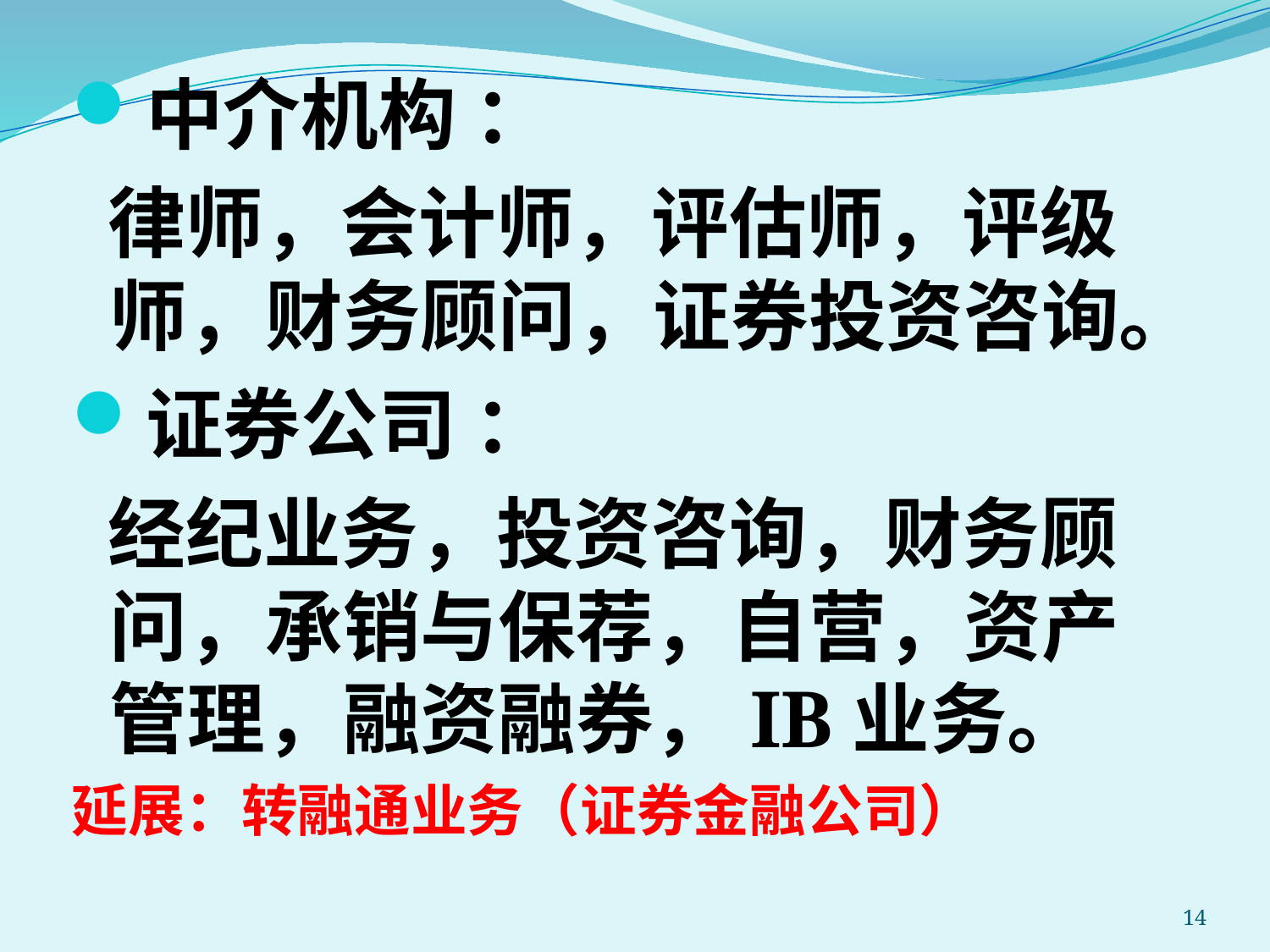

中介机构 ：
 律师，会计师，评估师，评级师，财务顾问，证券投资咨询。
证券公司 ：
 经纪业务，投资咨询，财务顾问，承销与保荐，自营，资产管理，融资融券，IB业务。
延展：转融通业务（证券金融公司）

14